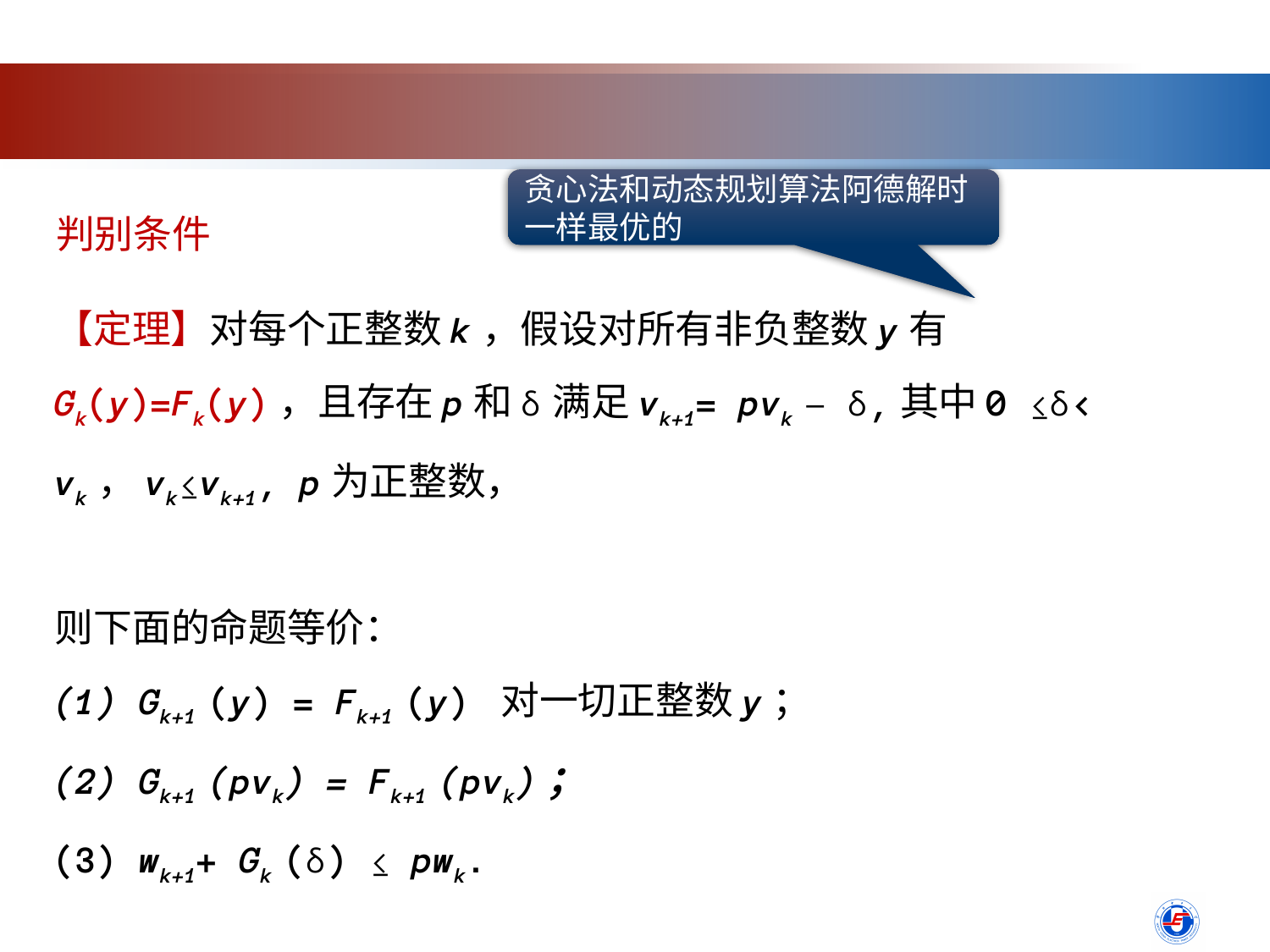

贪心法和动态规划算法阿德解时一样最优的
判别条件
【定理】对每个正整数k，假设对所有非负整数y有Gk(y)=Fk(y)，且存在p和δ满足vk+1= pvk - δ,其中0 ≤δ< vk，vk≤vk+1, p为正整数，

则下面的命题等价：
 Gk+1 (y) = Fk+1 (y) 对一切正整数y；
 Gk+1 (pvk) = Fk+1 (pvk)；
(3) wk+1+ Gk (δ) ≤ pwk.